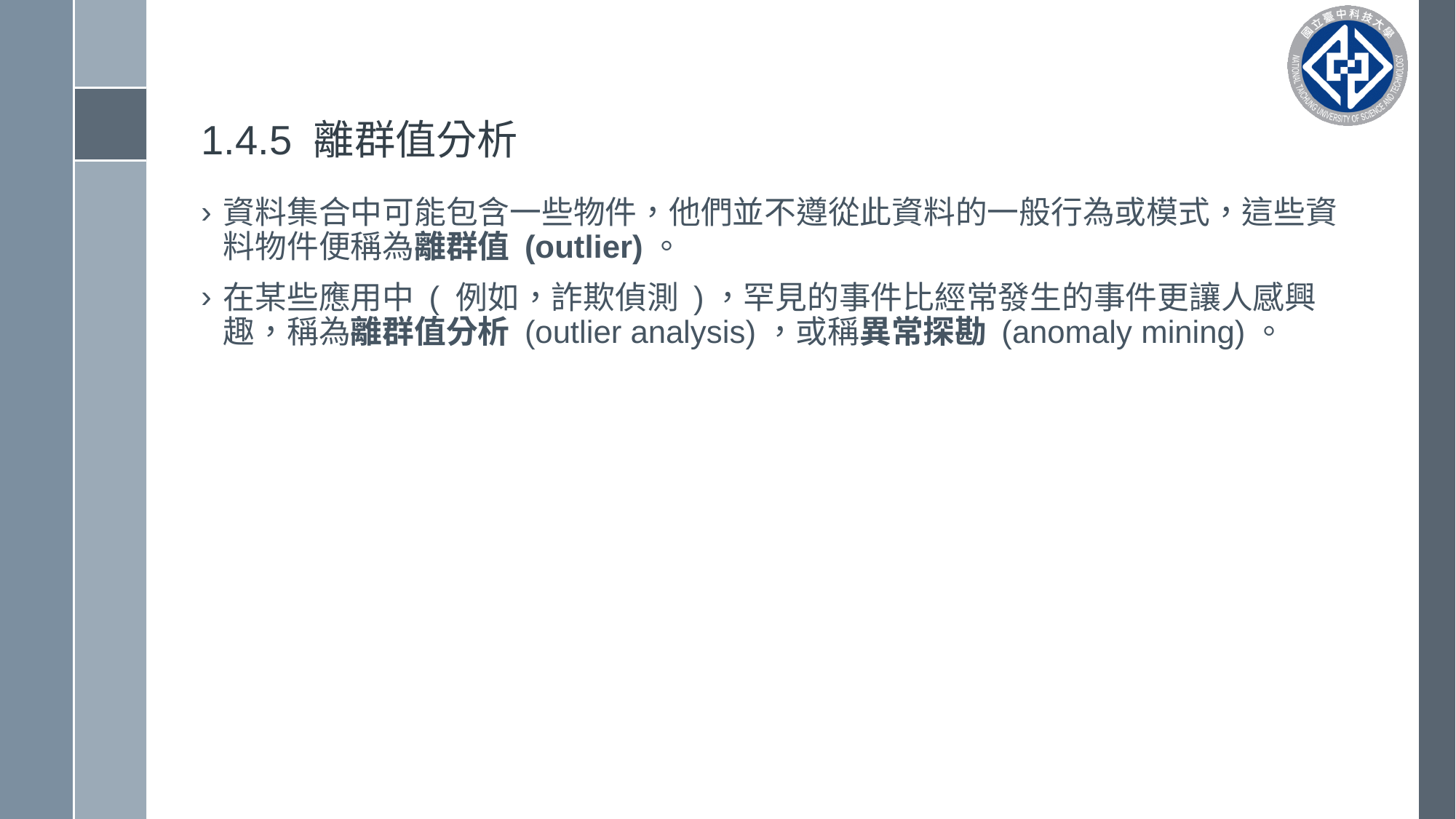

# 1.4.5 離群值分析
資料集合中可能包含一些物件，他們並不遵從此資料的一般行為或模式，這些資料物件便稱為離群值 (outlier)。
在某些應用中 ( 例如，詐欺偵測 )，罕見的事件比經常發生的事件更讓人感興趣，稱為離群值分析 (outlier analysis)，或稱異常探勘 (anomaly mining)。